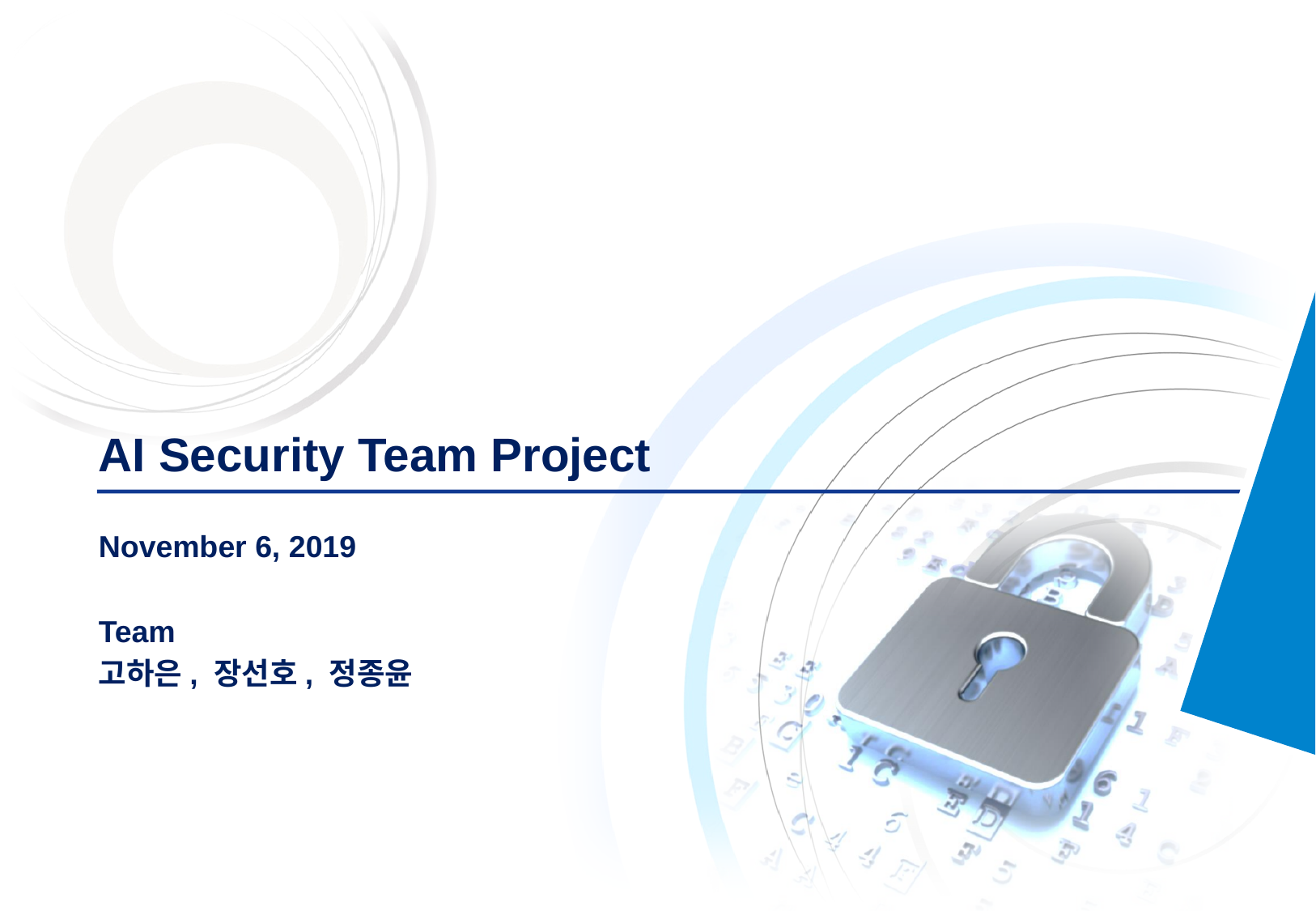

# AI Security Team Project
November 6, 2019

Team
고하은, 장선호, 정종윤